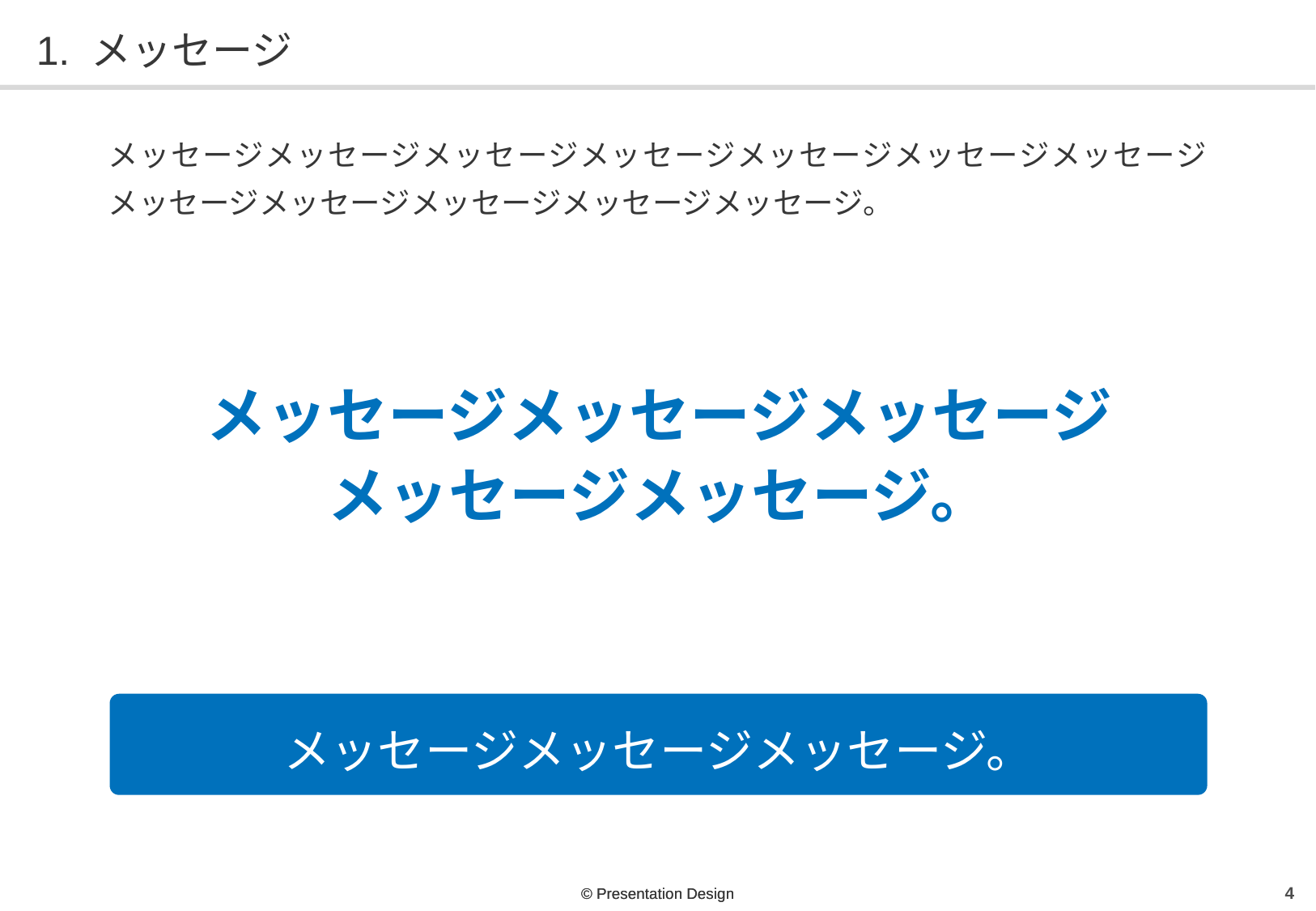

# 1. メッセージ
メッセージメッセージメッセージメッセージメッセージメッセージメッセージメッセージメッセージメッセージメッセージメッセージ。
メッセージメッセージメッセージ
メッセージメッセージ。
メッセージメッセージメッセージ。
4